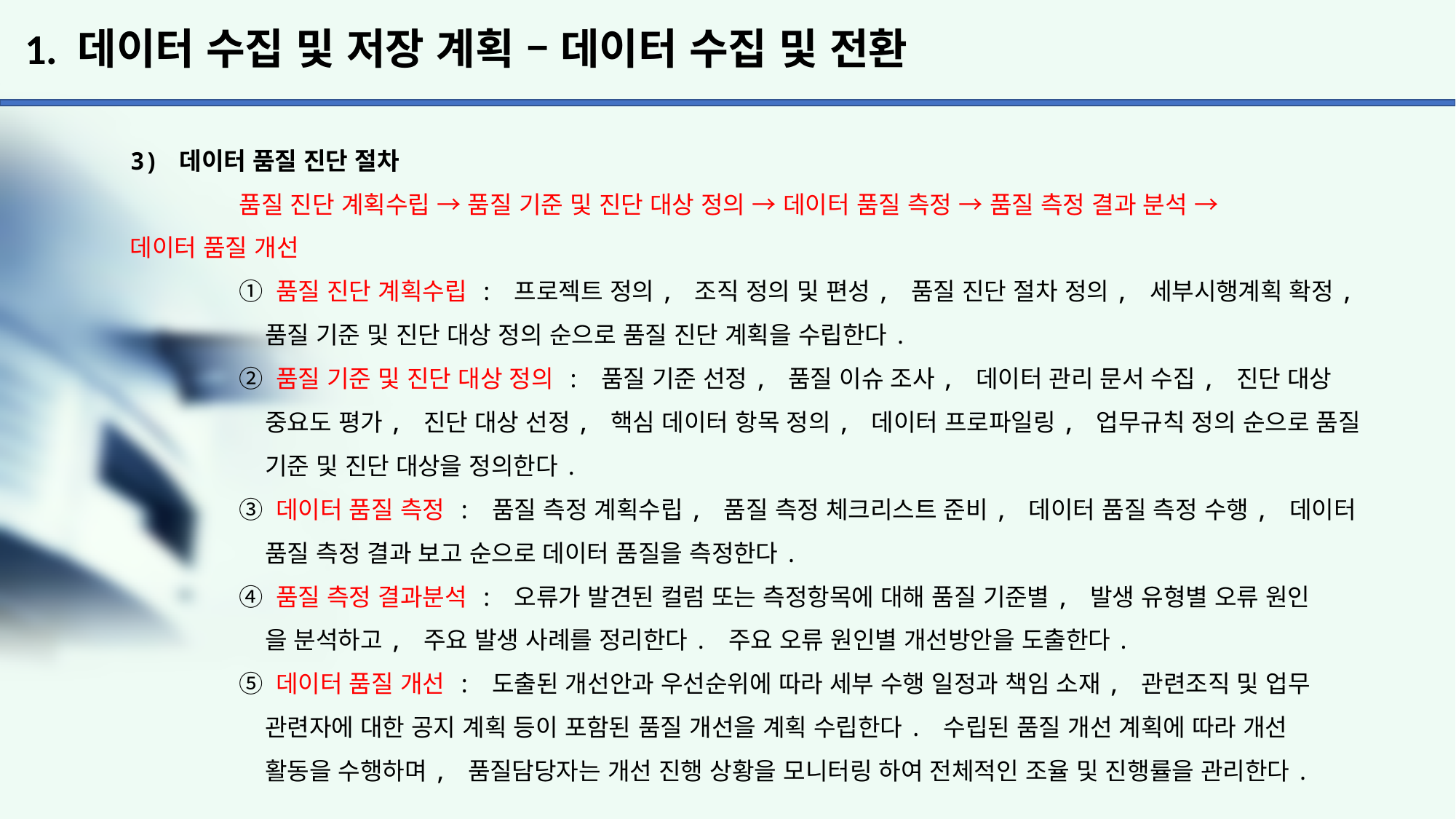

# 1. 데이터 수집 및 저장 계획 – 데이터 수집 및 전환
3) 데이터 품질 진단 절차
	품질 진단 계획수립 → 품질 기준 및 진단 대상 정의 → 데이터 품질 측정 → 품질 측정 결과 분석 → 	데이터 품질 개선
 	① 품질 진단 계획수립 : 프로젝트 정의, 조직 정의 및 편성, 품질 진단 절차 정의, 세부시행계획 확정,
	   품질 기준 및 진단 대상 정의 순으로 품질 진단 계획을 수립한다.
	② 품질 기준 및 진단 대상 정의 : 품질 기준 선정, 품질 이슈 조사, 데이터 관리 문서 수집, 진단 대상
	   중요도 평가, 진단 대상 선정, 핵심 데이터 항목 정의, 데이터 프로파일링, 업무규칙 정의 순으로 품질
	   기준 및 진단 대상을 정의한다.
	③ 데이터 품질 측정 : 품질 측정 계획수립, 품질 측정 체크리스트 준비, 데이터 품질 측정 수행, 데이터
	   품질 측정 결과 보고 순으로 데이터 품질을 측정한다.
	④ 품질 측정 결과분석 : 오류가 발견된 컬럼 또는 측정항목에 대해 품질 기준별, 발생 유형별 오류 원인
	   을 분석하고, 주요 발생 사례를 정리한다. 주요 오류 원인별 개선방안을 도출한다.
	⑤ 데이터 품질 개선 : 도출된 개선안과 우선순위에 따라 세부 수행 일정과 책임 소재, 관련조직 및 업무
	   관련자에 대한 공지 계획 등이 포함된 품질 개선을 계획 수립한다. 수립된 품질 개선 계획에 따라 개선
	   활동을 수행하며, 품질담당자는 개선 진행 상황을 모니터링 하여 전체적인 조율 및 진행률을 관리한다.